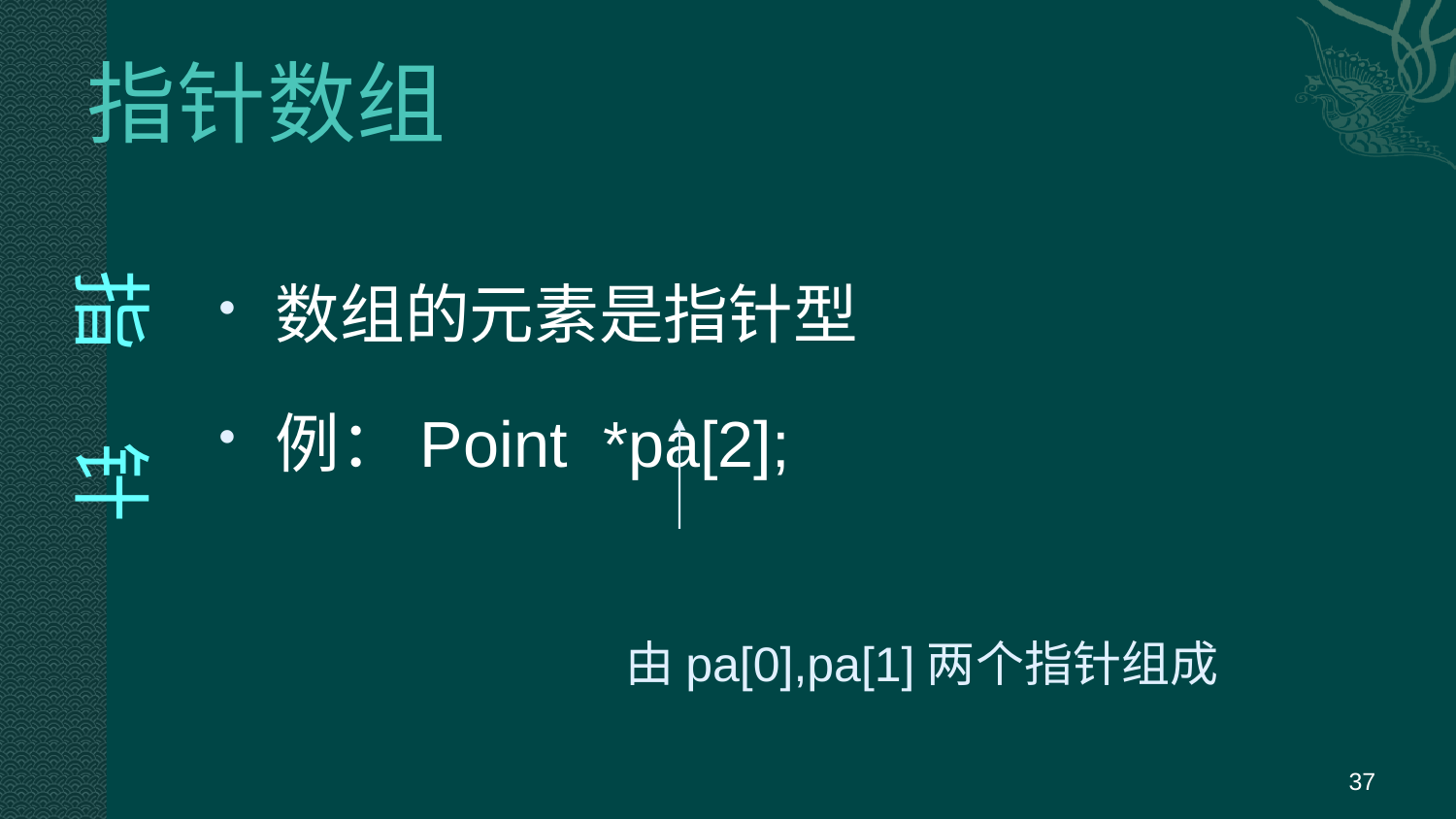

# 指针数组
    指     针
数组的元素是指针型
例：Point  *pa[2];
                       由pa[0],pa[1]两个指针组成

37